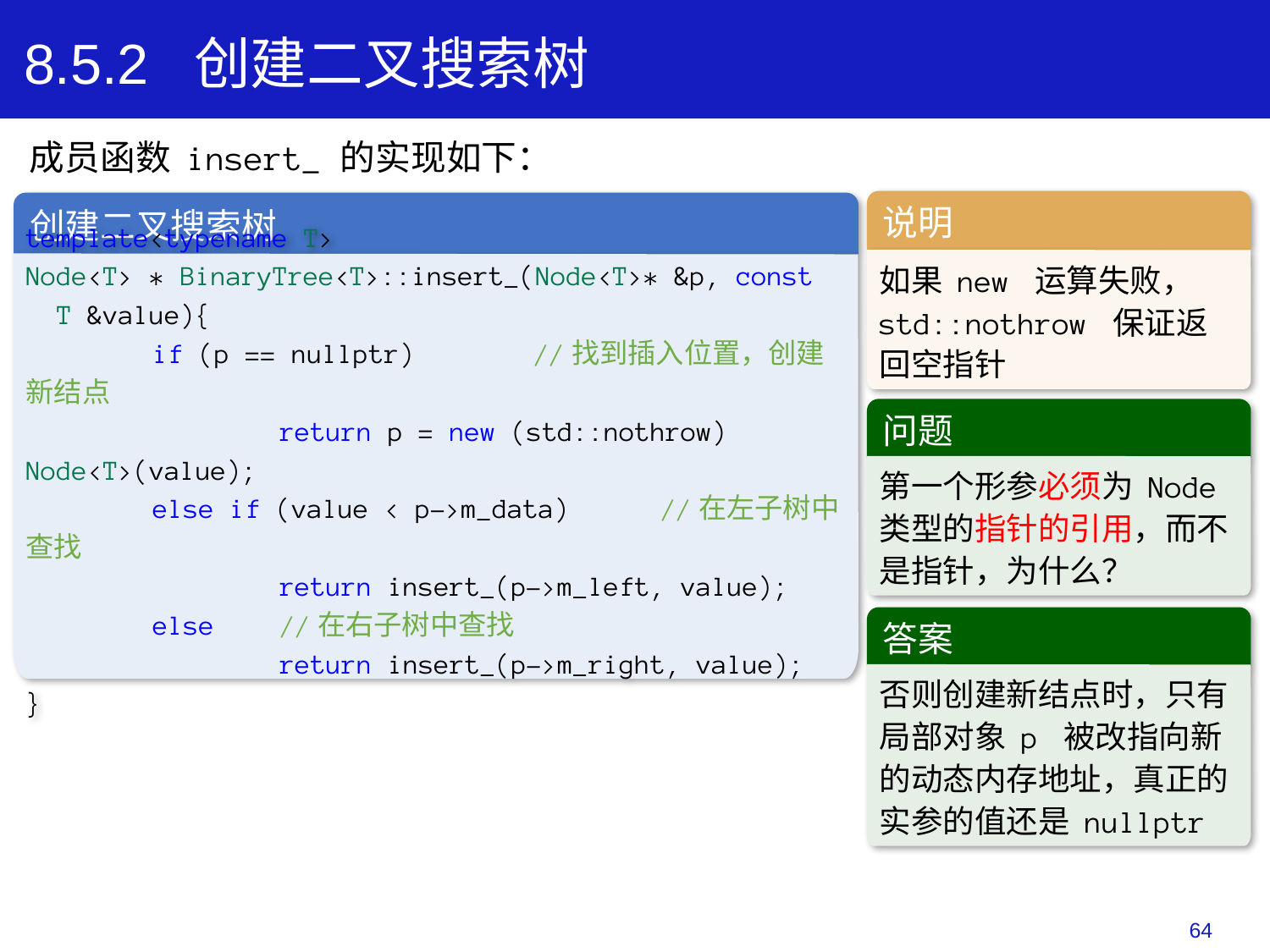

8.5.2  创建二叉搜索树
成员函数 insert_ 的实现如下：
说明
如果 new 运算失败，
std::nothrow 保证返回空指针
创建二叉搜索树
template<typename T>
Node<T> * BinaryTree<T>::insert_(Node<T>* &p, const
  T &value){
	if (p == nullptr) 	//找到插入位置，创建新结点
		return p = new (std::nothrow) Node<T>(value);
	else if (value < p->m_data) 	//在左子树中查找
		return insert_(p->m_left, value);
	else 	//在右子树中查找
		return insert_(p->m_right, value);
}
问题
第一个形参必须为 Node
类型的指针的引用，而不
是指针，为什么？
答案
否则创建新结点时，只有局部对象 p 被改指向新的动态内存地址，真正的实参的值还是 nullptr
64